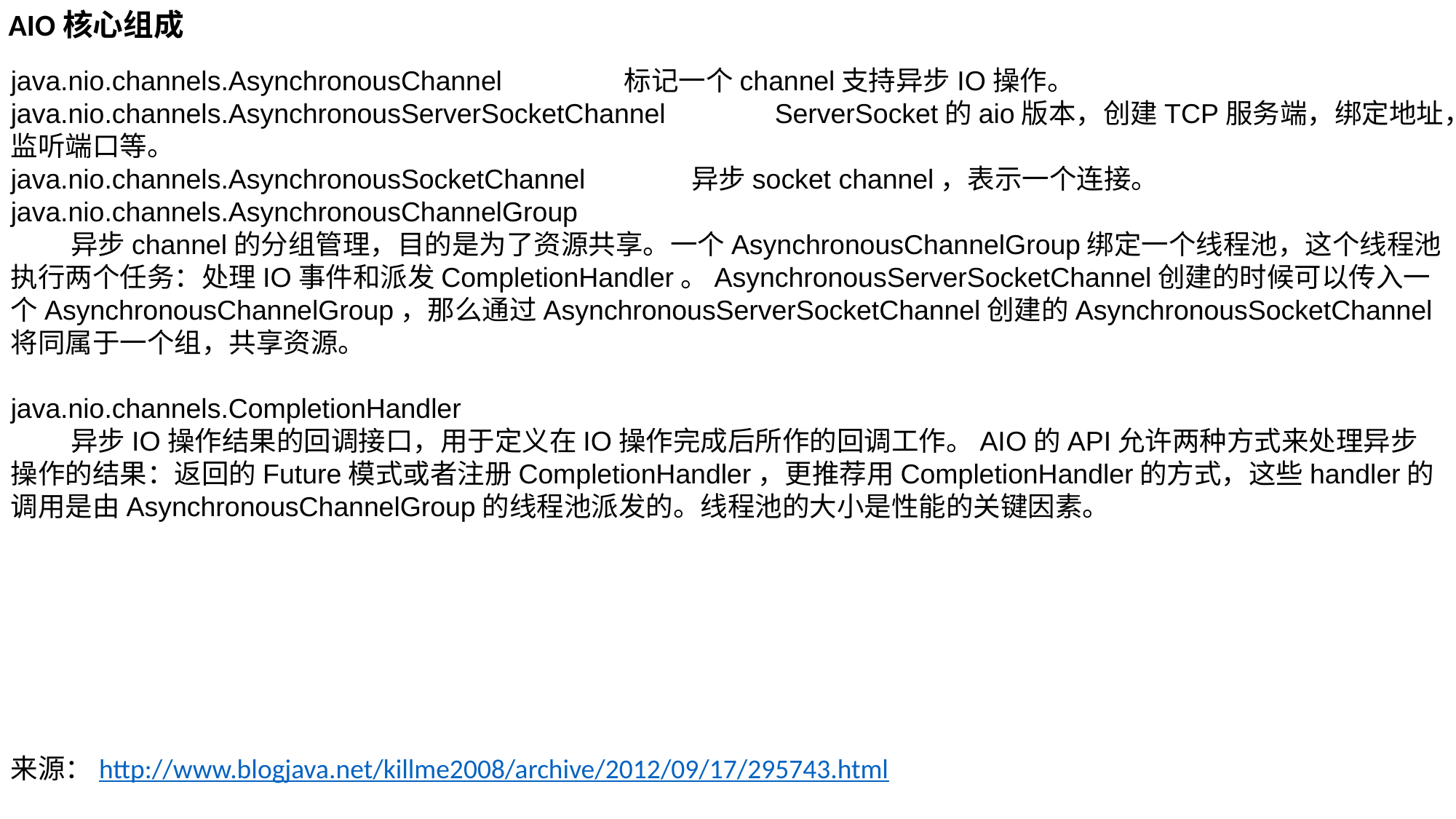

AIO核心组成
java.nio.channels.AsynchronousChannel   	        标记一个channel支持异步IO操作。
java.nio.channels.AsynchronousServerSocketChannel     	ServerSocket的aio版本，创建TCP服务端，绑定地址，监听端口等。
java.nio.channels.AsynchronousSocketChannel             异步socket channel，表示一个连接。
java.nio.channels.AsynchronousChannelGroup
       异步channel的分组管理，目的是为了资源共享。一个AsynchronousChannelGroup绑定一个线程池，这个线程池执行两个任务：处理IO事件和派发CompletionHandler。AsynchronousServerSocketChannel创建的时候可以传入一个AsynchronousChannelGroup，那么通过AsynchronousServerSocketChannel创建的AsynchronousSocketChannel将同属于一个组，共享资源。
java.nio.channels.CompletionHandler
       异步IO操作结果的回调接口，用于定义在IO操作完成后所作的回调工作。AIO的API允许两种方式来处理异步操作的结果：返回的Future模式或者注册CompletionHandler，更推荐用CompletionHandler的方式，这些handler的调用是由AsynchronousChannelGroup的线程池派发的。线程池的大小是性能的关键因素。

来源：http://www.blogjava.net/killme2008/archive/2012/09/17/295743.html